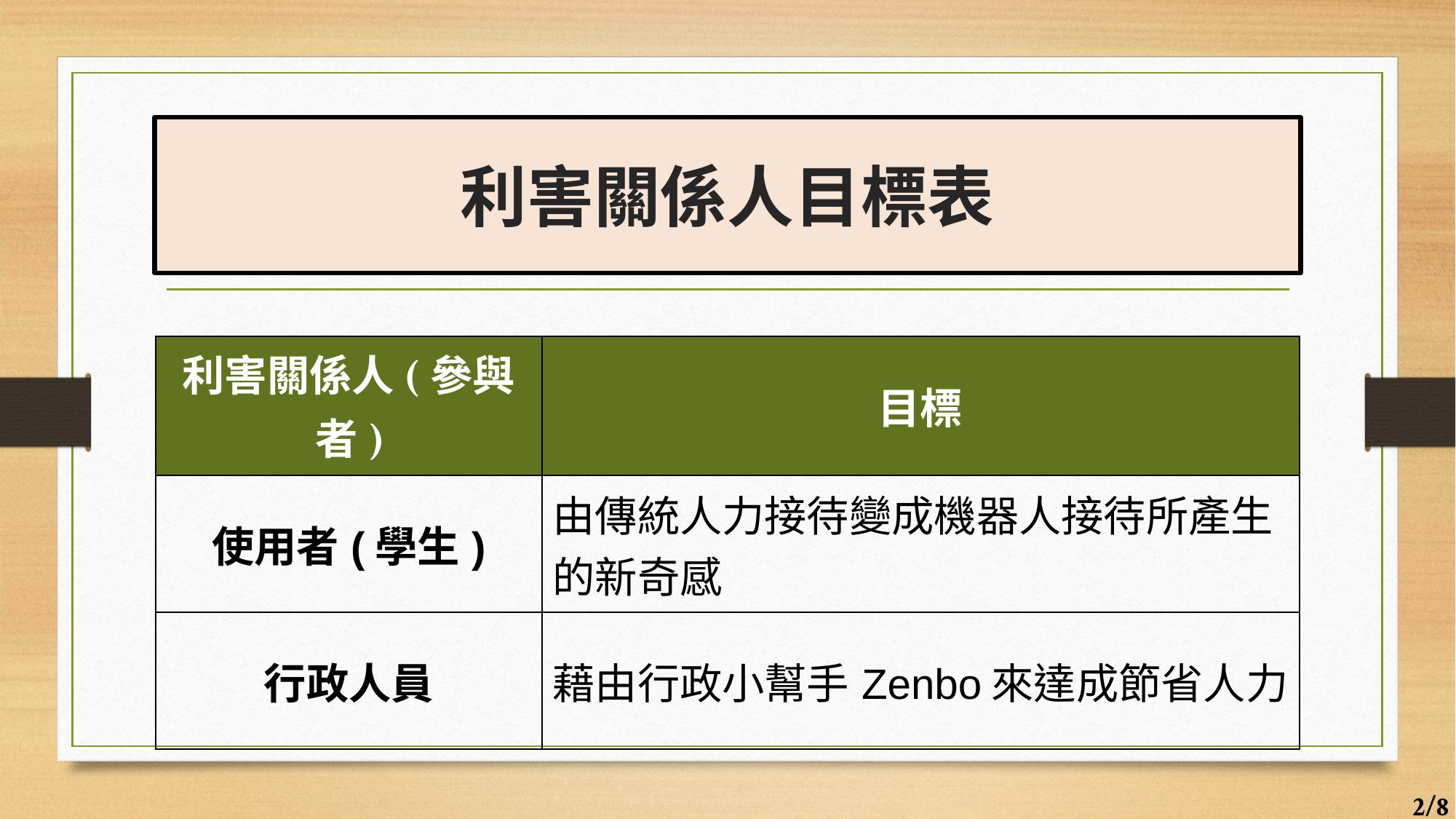

# 利害關係人目標表
| 利害關係人(參與者) | 目標 |
| --- | --- |
| 使用者(學生) | 由傳統人力接待變成機器人接待所產生的新奇感 |
| 行政人員 | 藉由行政小幫手Zenbo來達成節省人力 |
2/8